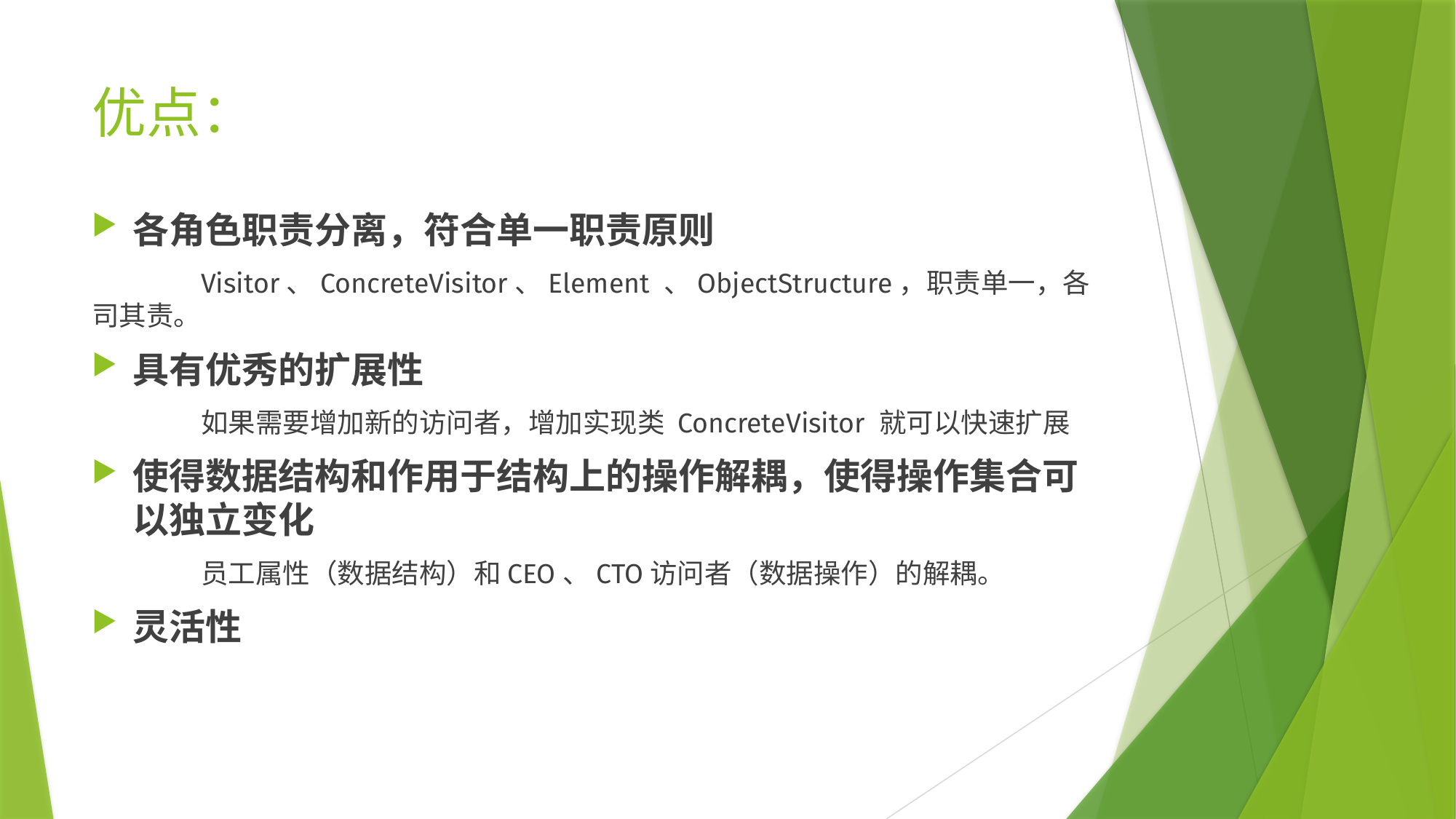

# 优点：
各角色职责分离，符合单一职责原则
	Visitor、ConcreteVisitor、Element 、ObjectStructure，职责单一，各司其责。
具有优秀的扩展性
	如果需要增加新的访问者，增加实现类 ConcreteVisitor 就可以快速扩展
使得数据结构和作用于结构上的操作解耦，使得操作集合可以独立变化
	员工属性（数据结构）和CEO、CTO访问者（数据操作）的解耦。
灵活性